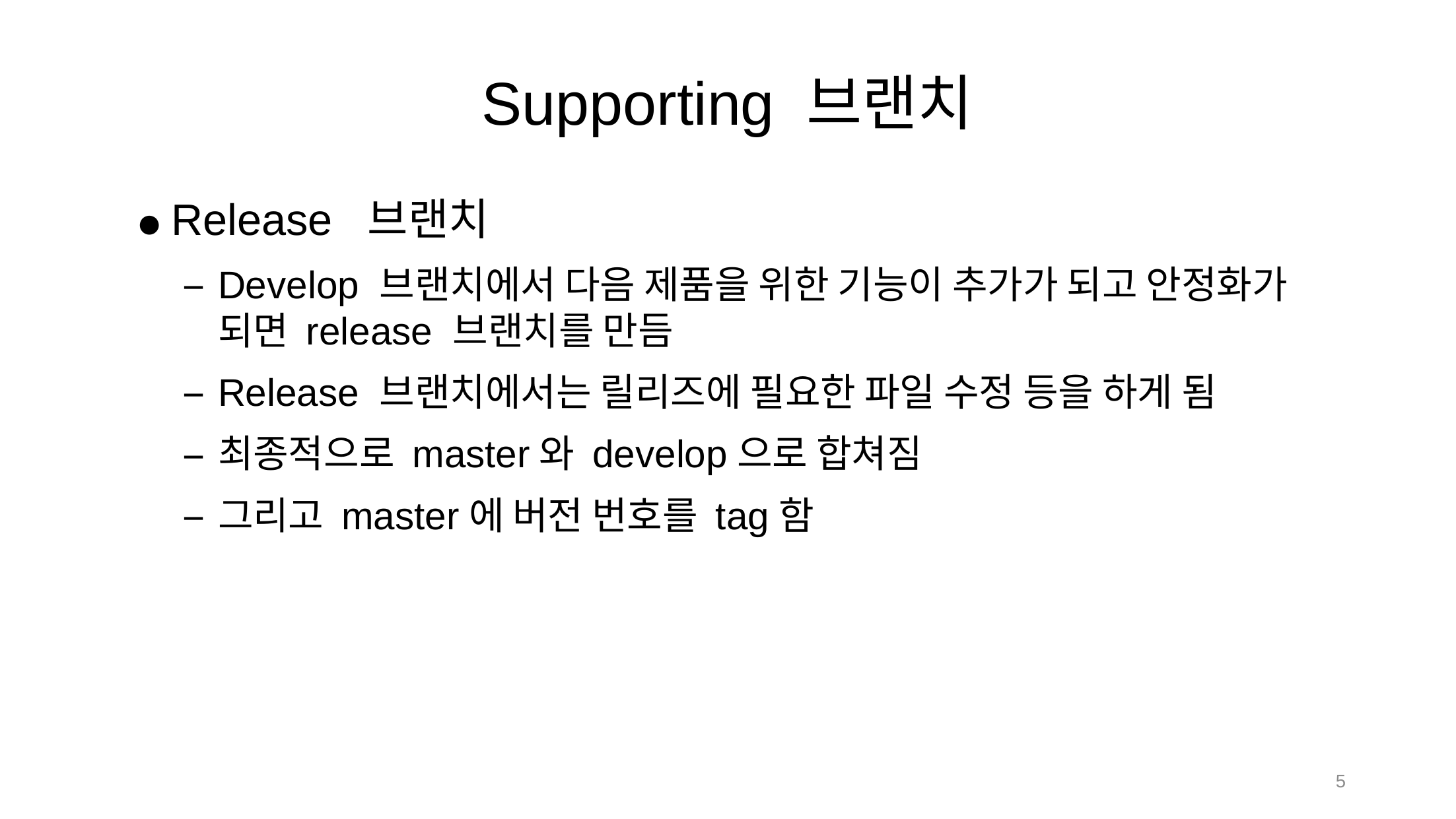

Supporting 브랜치
Release  브랜치
Develop 브랜치에서 다음 제품을 위한 기능이 추가가 되고 안정화가 되면 release 브랜치를 만듬
Release 브랜치에서는 릴리즈에 필요한 파일 수정 등을 하게 됨
최종적으로 master와 develop으로 합쳐짐
그리고 master에 버전 번호를 tag함
5